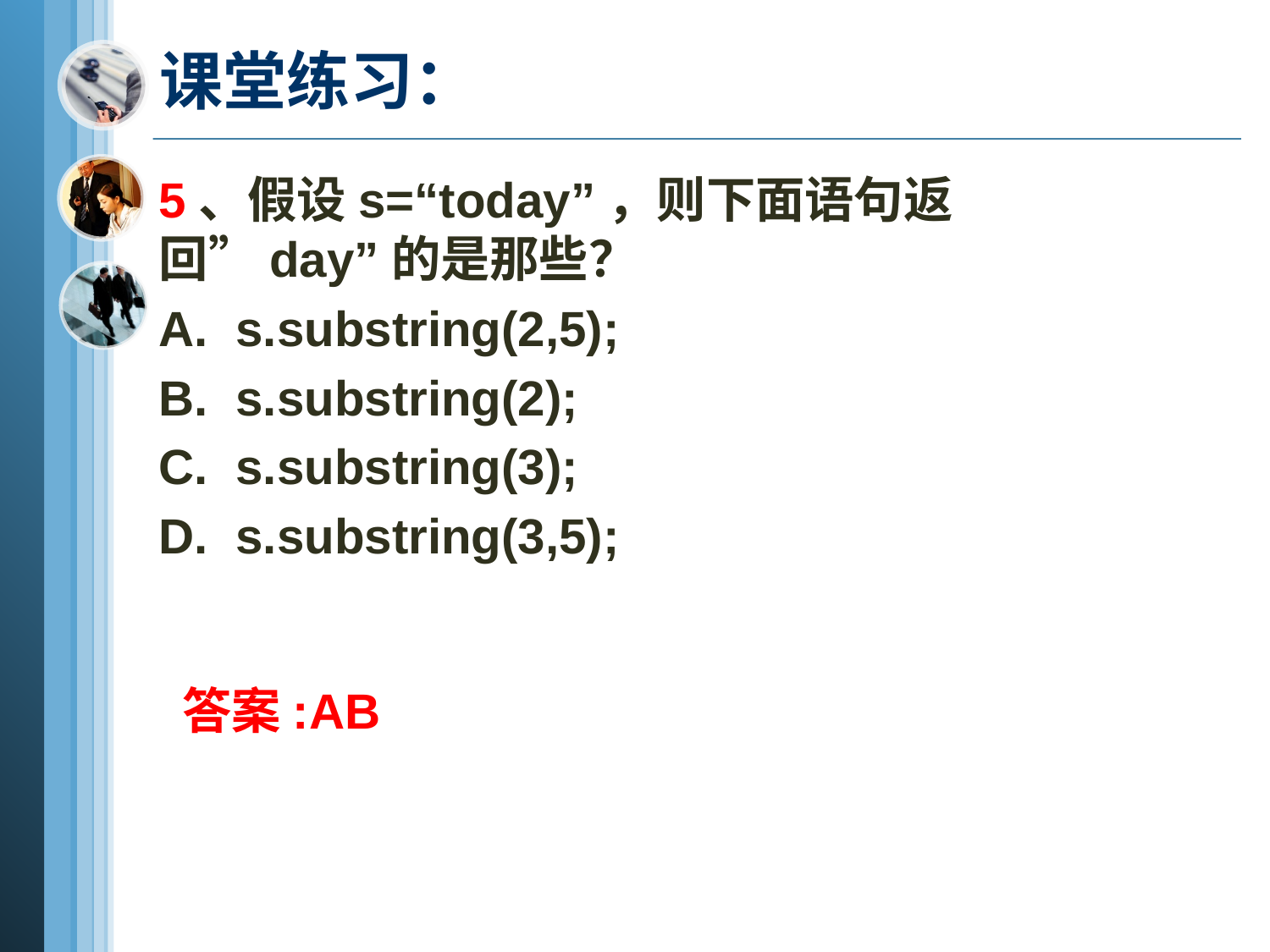

# 课堂练习：
5、假设s=“today”，则下面语句返回”day”的是那些？
A.  s.substring(2,5);
B.  s.substring(2);
C.  s.substring(3);
D.  s.substring(3,5);
答案:AB